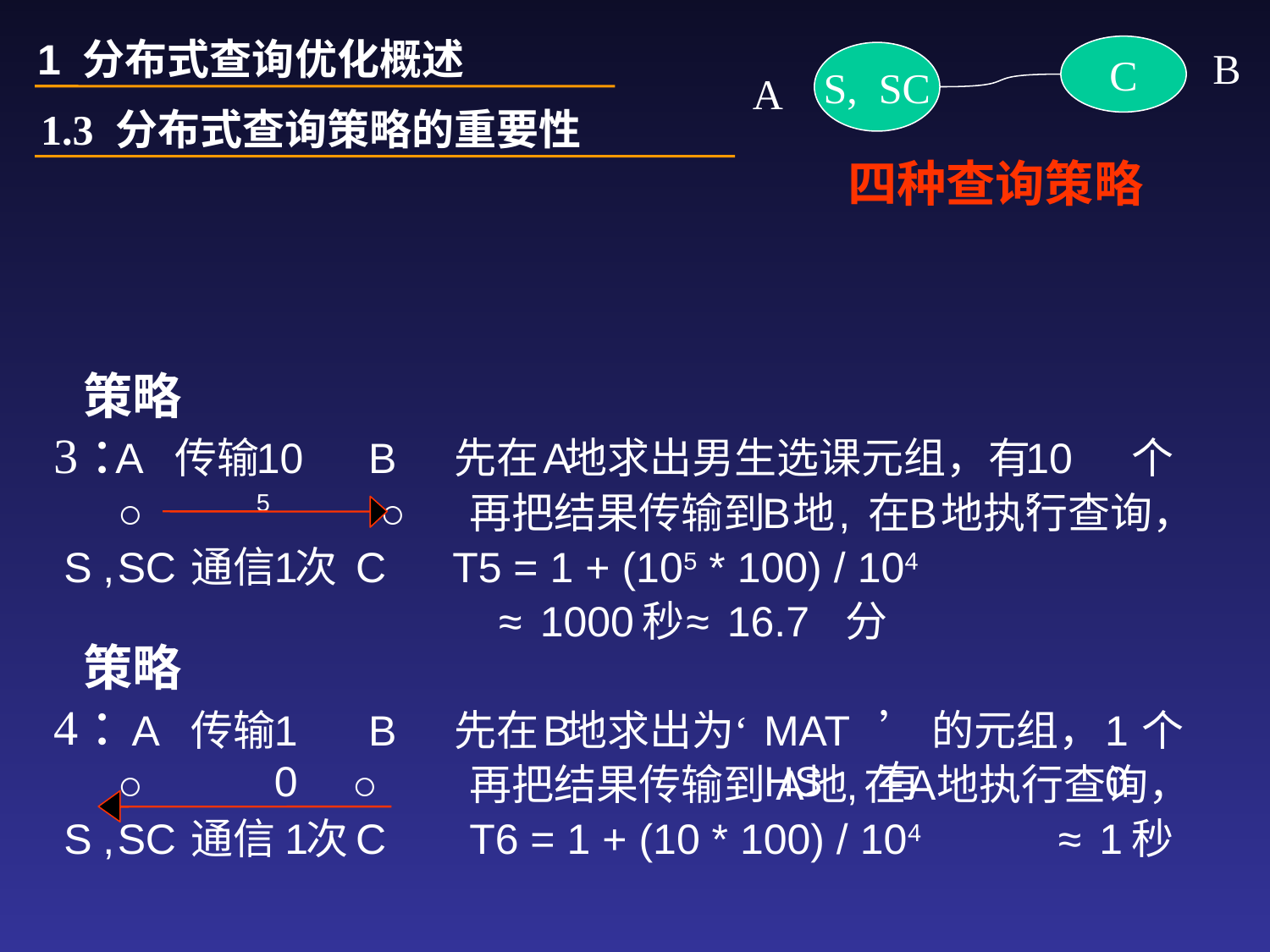

1 分布式查询优化概述

1.3 分布式查询策略的重要性

C
B
S,  SC
A
四种查询策略

  策略 3：

A
传输
105

  B

先在

A
地求出男生选课元组，有
105
个

○

○

再把结果传输到
 B
地
,
在
 B
地执行查询，

 S
,
SC

通信
1
次
    C
      T5 = 1 + (105 * 100) / 104

≈
 1000
秒

≈
 16.7
分
  策略 4：

A
传输
10

  B
先在

B
地求出为
‘
MATHS
’的元组，有
10
个

○

○

再把结果传输到

A

地
 ,
在

A

地执行查询，

 S
,
SC

通信
1
次
    C

T6 = 1 + (10 * 100) / 104
≈
 1
秒